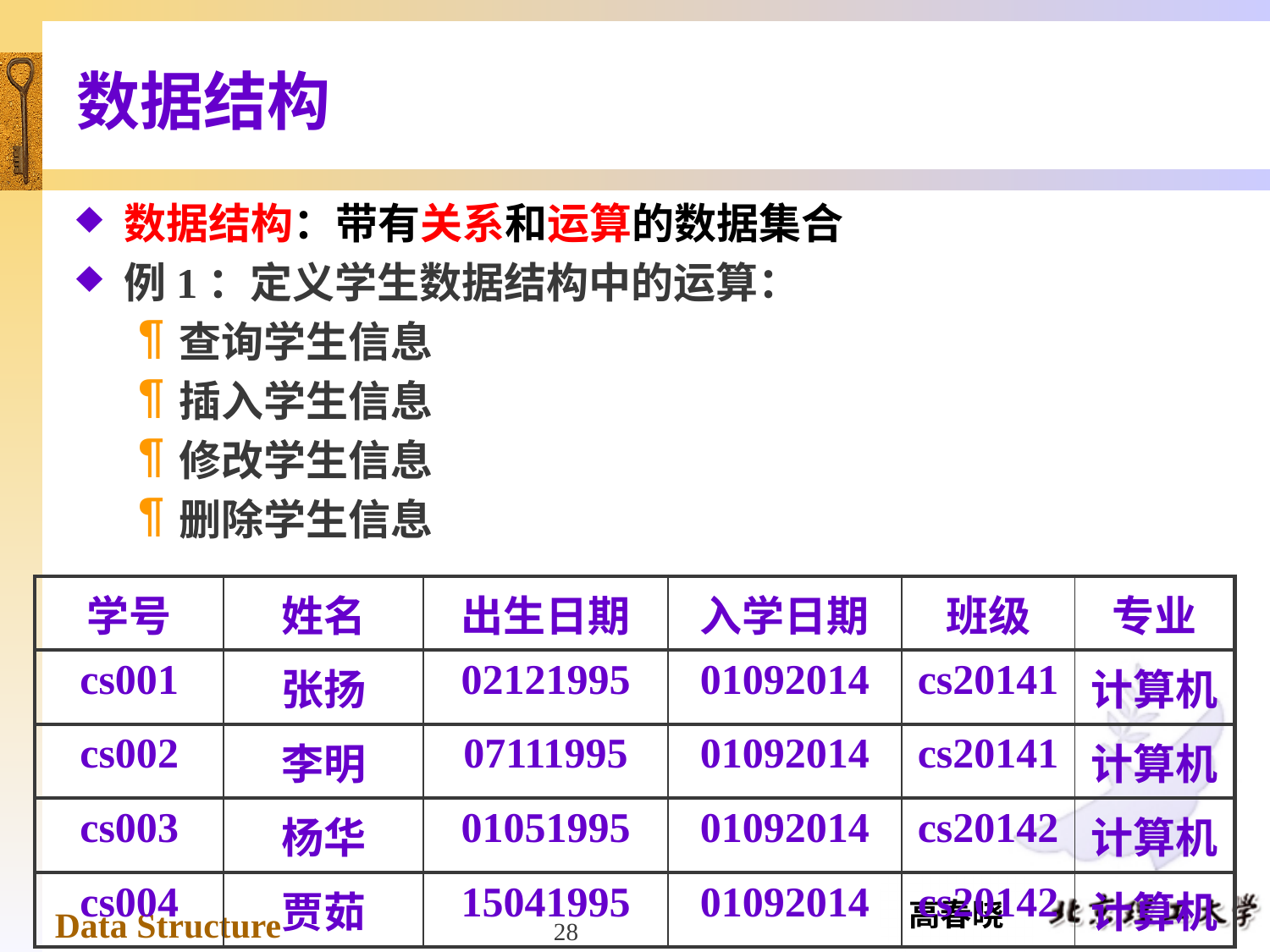

# 数据结构
数据结构：带有关系和运算的数据集合
例1：定义学生数据结构中的运算：
查询学生信息
插入学生信息
修改学生信息
删除学生信息
| 学号 | 姓名 | 出生日期 | 入学日期 | 班级 | 专业 |
| --- | --- | --- | --- | --- | --- |
| cs001 | 张扬 | 02121995 | 01092014 | cs20141 | 计算机 |
| cs002 | 李明 | 07111995 | 01092014 | cs20141 | 计算机 |
| cs003 | 杨华 | 01051995 | 01092014 | cs20142 | 计算机 |
| cs004 | 贾茹 | 15041995 | 01092014 | cs20142 | 计算机 |
28